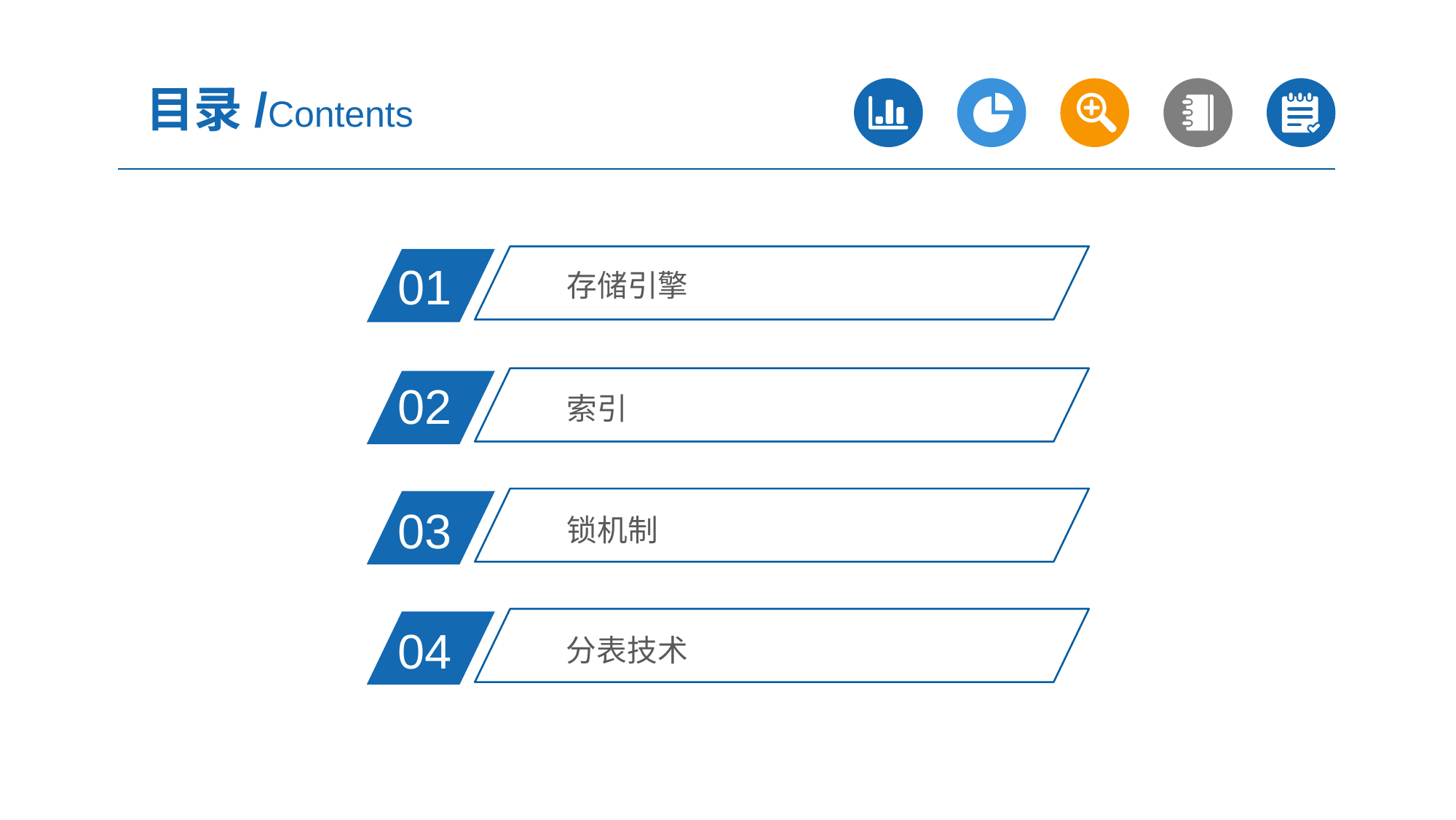

目录/Contents

存储引擎

01

索引
02

锁机制

03

分表技术

04